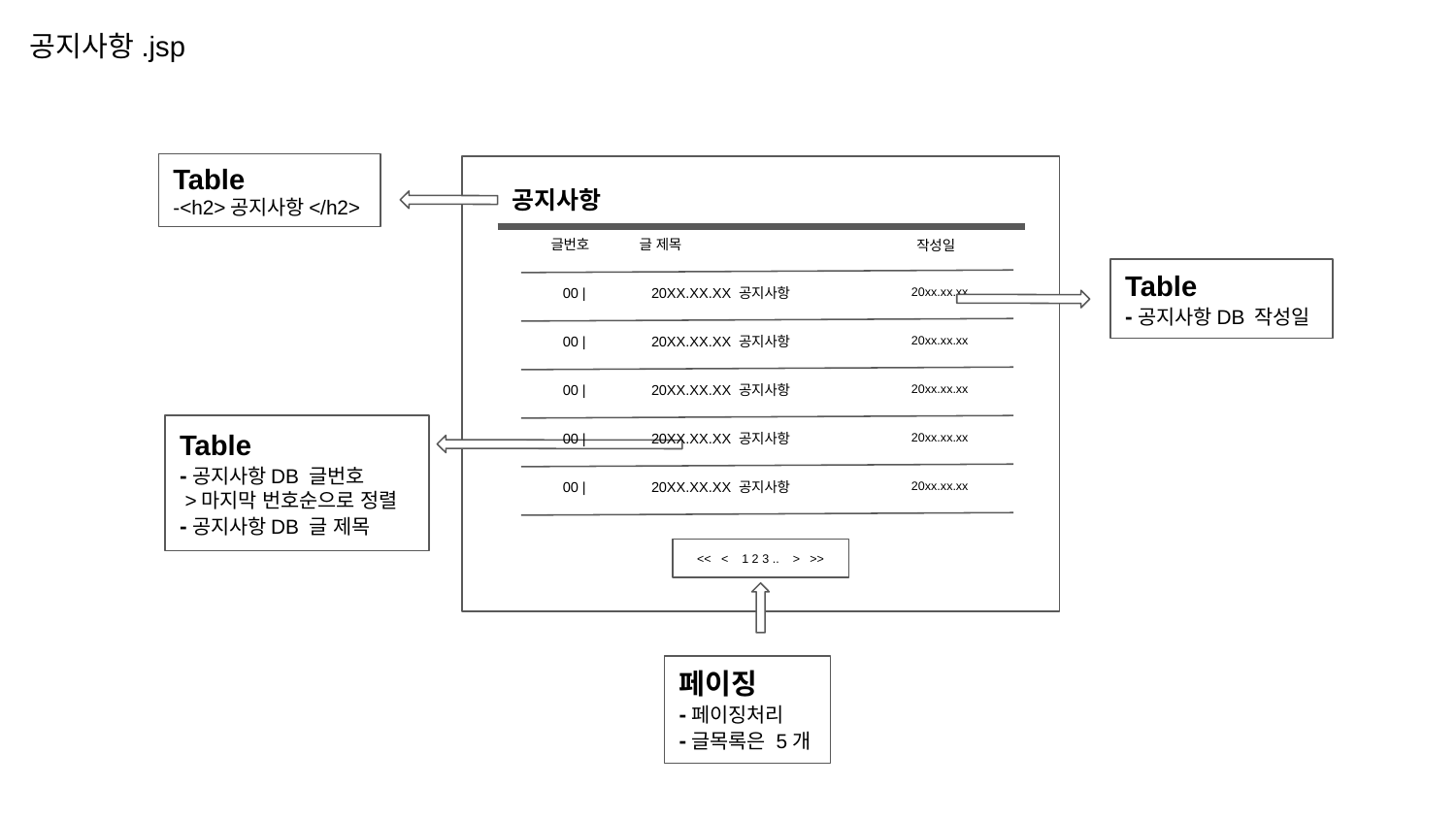

공지사항.jsp
Table
-<h2>공지사항</h2>

공지사항

글번호
글 제목
작성일
Table
-공지사항DB 작성일
00 |
20XX.XX.XX 공지사항
20xx.xx.xx

00 |
20XX.XX.XX 공지사항
20xx.xx.xx
00 |
20XX.XX.XX 공지사항
20xx.xx.xx
Table
-공지사항DB 글번호
 >마지막 번호순으로 정렬
-공지사항DB 글 제목
00 |
20XX.XX.XX 공지사항
20xx.xx.xx

00 |
20XX.XX.XX 공지사항
20xx.xx.xx
<<   <    1 2 3 ..    >   >>

페이징
-페이징처리
-글목록은 5개